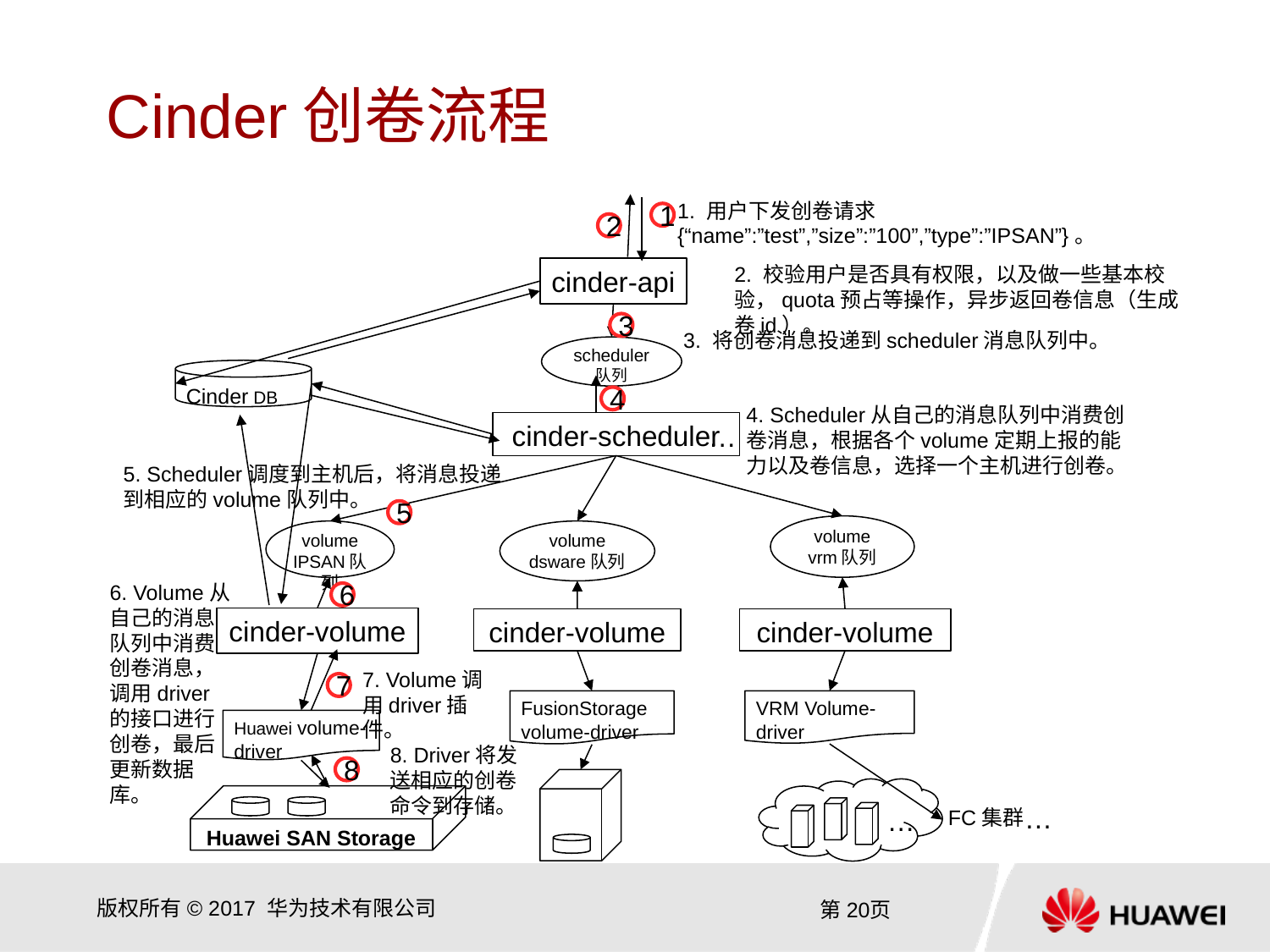

# Cinder创卷流程
1. 用户下发创卷请求{“name”:”test”,”size”:”100”,”type”:”IPSAN”}。
1
2
2. 校验用户是否具有权限，以及做一些基本校验，quota预占等操作，异步返回卷信息（生成卷id）。
cinder-api
3
3. 将创卷消息投递到scheduler消息队列中。
scheduler
队列
Cinder DB
4
4. Scheduler从自己的消息队列中消费创卷消息，根据各个volume定期上报的能力以及卷信息，选择一个主机进行创卷。
cinder-scheduler
…
5. Scheduler调度到主机后，将消息投递到相应的volume队列中。
5
volume
vrm队列
volume
IPSAN队列
volume
dsware队列
6. Volume从自己的消息队列中消费创卷消息，调用driver的接口进行创卷，最后更新数据库。
6
cinder-volume
cinder-volume
cinder-volume
7. Volume调用driver插件。
7
FusionStorage
volume-driver
VRM Volume-driver
Huawei volume-driver
8. Driver将发送相应的创卷命令到存储。
8

Huawei SAN Storage
…

…

FC集群